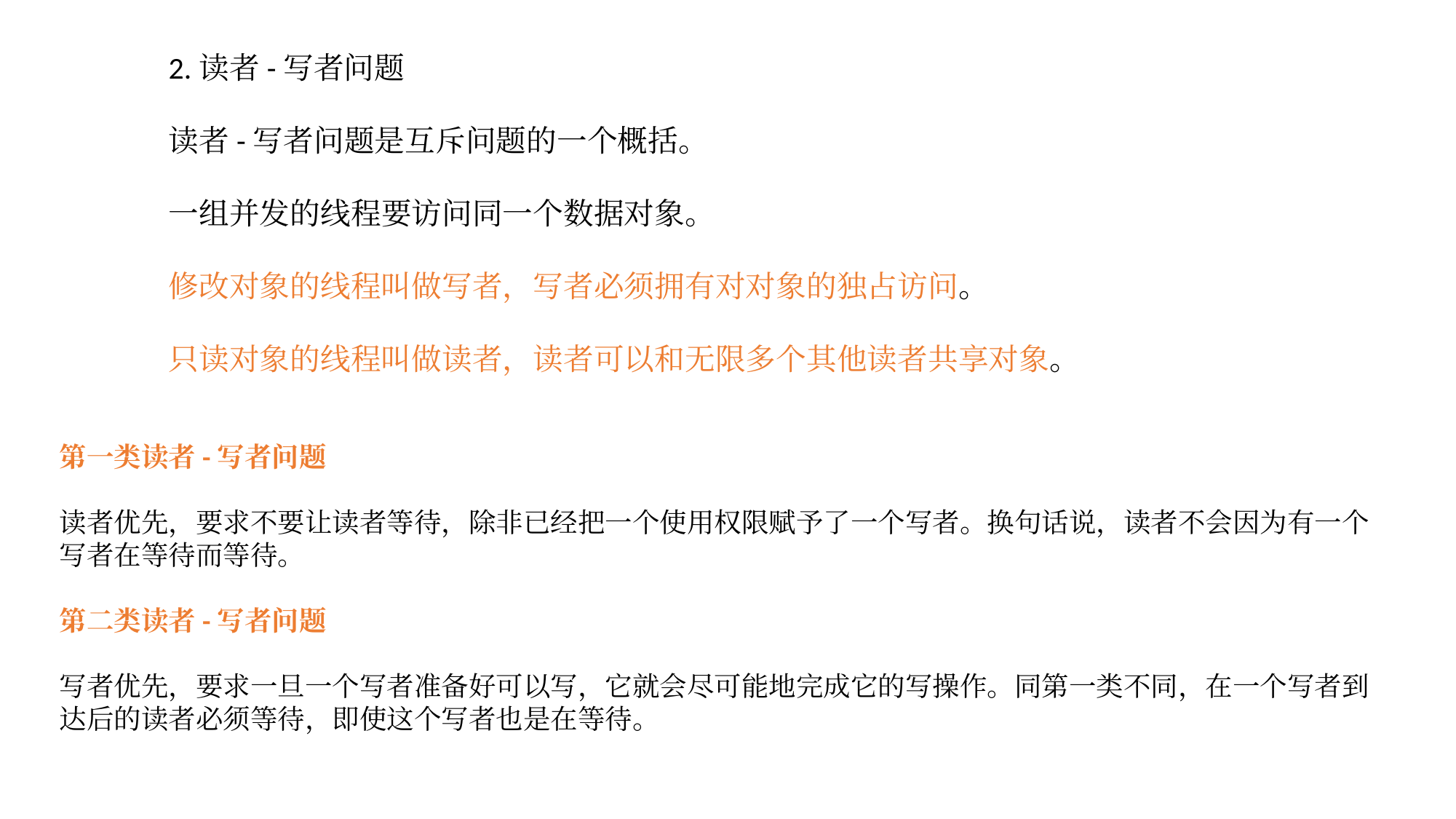

2.读者-写者问题

读者-写者问题是互斥问题的一个概括。

一组并发的线程要访问同一个数据对象。

修改对象的线程叫做写者，写者必须拥有对对象的独占访问。

只读对象的线程叫做读者，读者可以和无限多个其他读者共享对象。
第一类读者-写者问题

读者优先，要求不要让读者等待，除非已经把一个使用权限赋予了一个写者。换句话说，读者不会因为有一个写者在等待而等待。

第二类读者-写者问题

写者优先，要求一旦一个写者准备好可以写，它就会尽可能地完成它的写操作。同第一类不同，在一个写者到达后的读者必须等待，即使这个写者也是在等待。